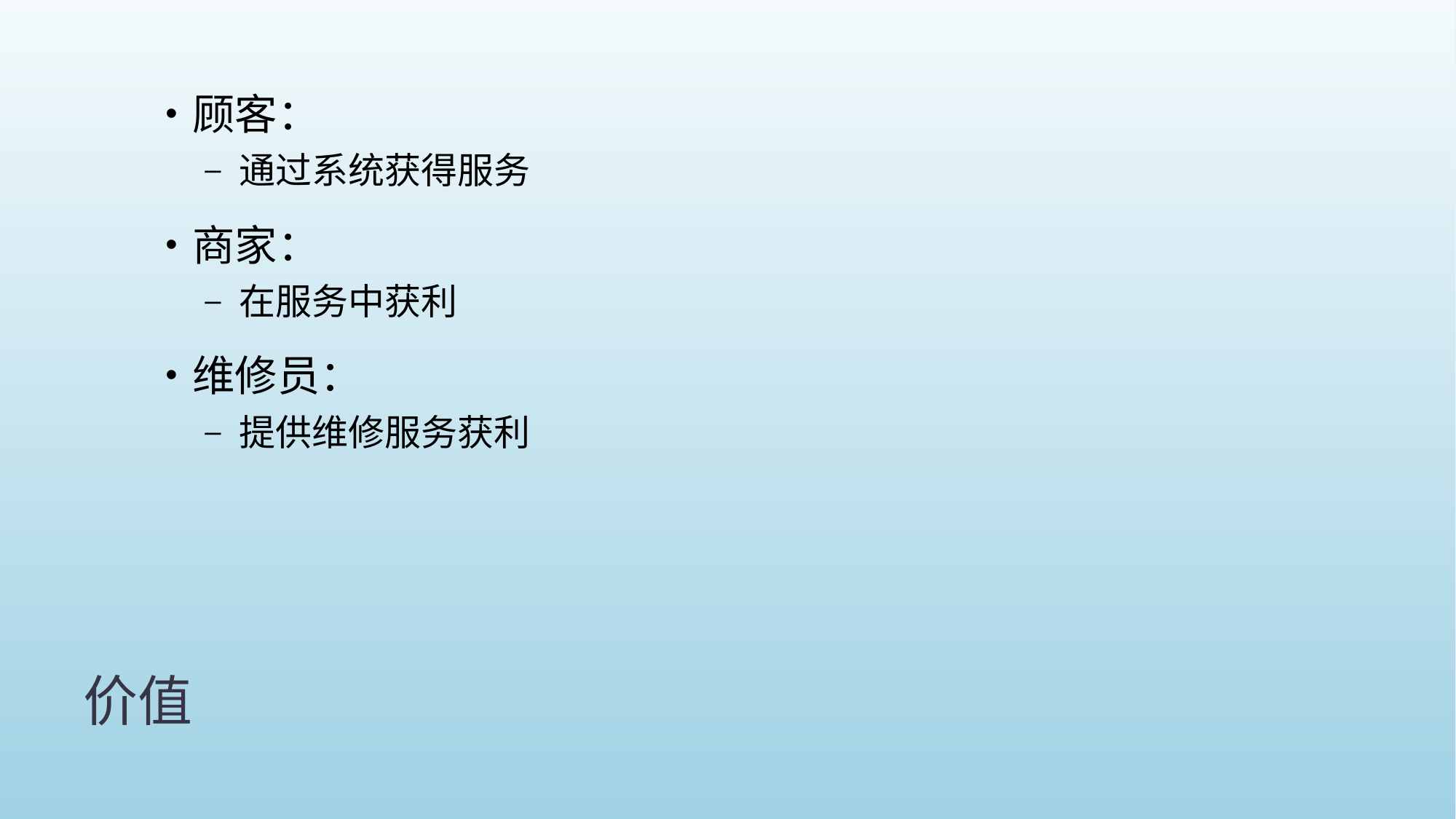

顾客：
通过系统获得服务
商家：
在服务中获利
维修员：
提供维修服务获利
# 价值